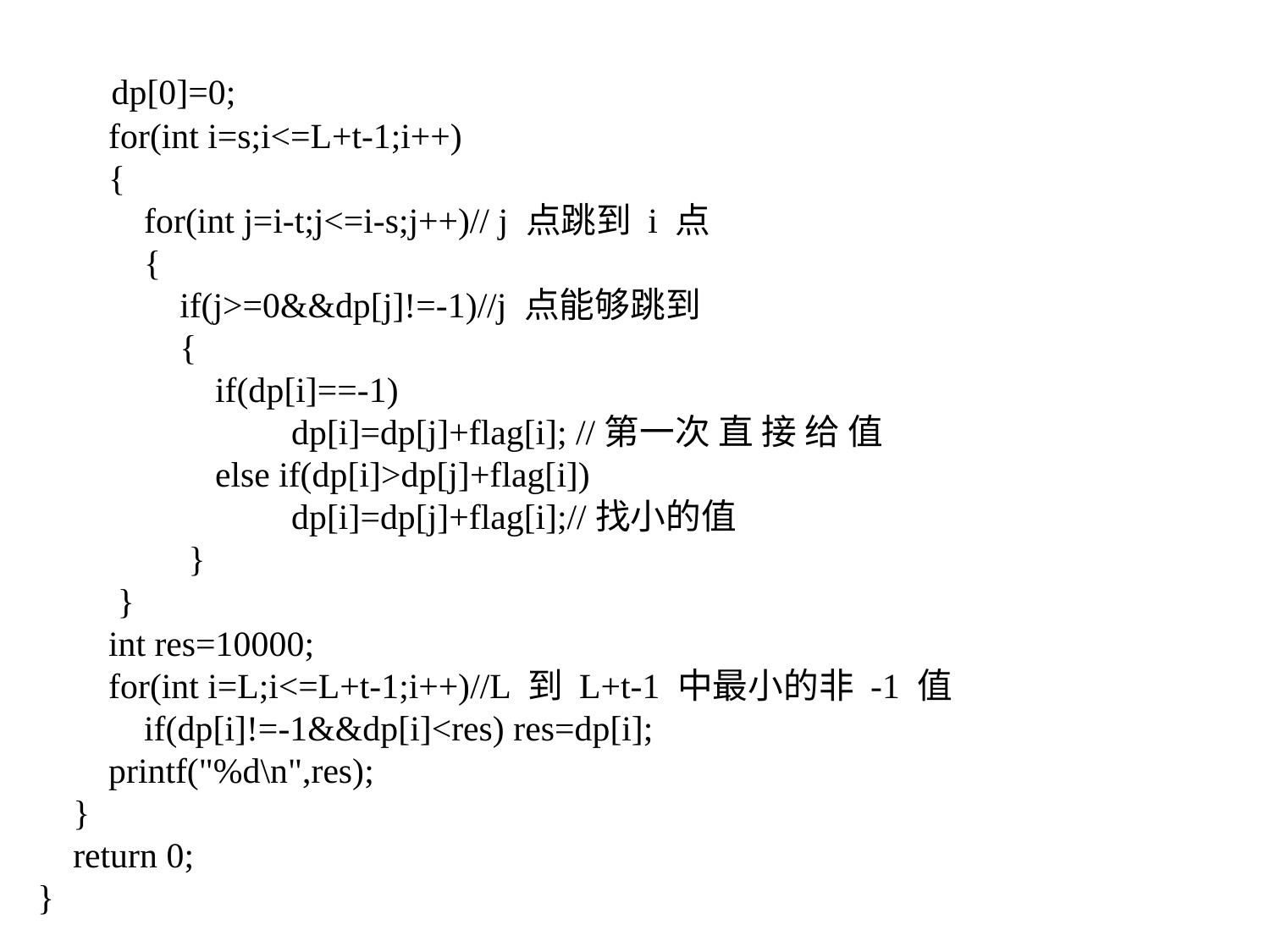

dp[0]=0;
        for(int i=s;i<=L+t-1;i++)
        {
            for(int j=i-t;j<=i-s;j++)// j 点跳到 i 点
            {
                if(j>=0&&dp[j]!=-1)//j 点能够跳到
                {
                    if(dp[i]==-1)
		dp[i]=dp[j]+flag[i]; //第一次 直 接 给 值
                    else if(dp[i]>dp[j]+flag[i])
		dp[i]=dp[j]+flag[i];//找小的值
                 }
         }
        int res=10000;
        for(int i=L;i<=L+t-1;i++)//L 到 L+t-1 中最小的非 -1 值
            if(dp[i]!=-1&&dp[i]<res) res=dp[i];
        printf("%d\n",res);
    }
    return 0;
}